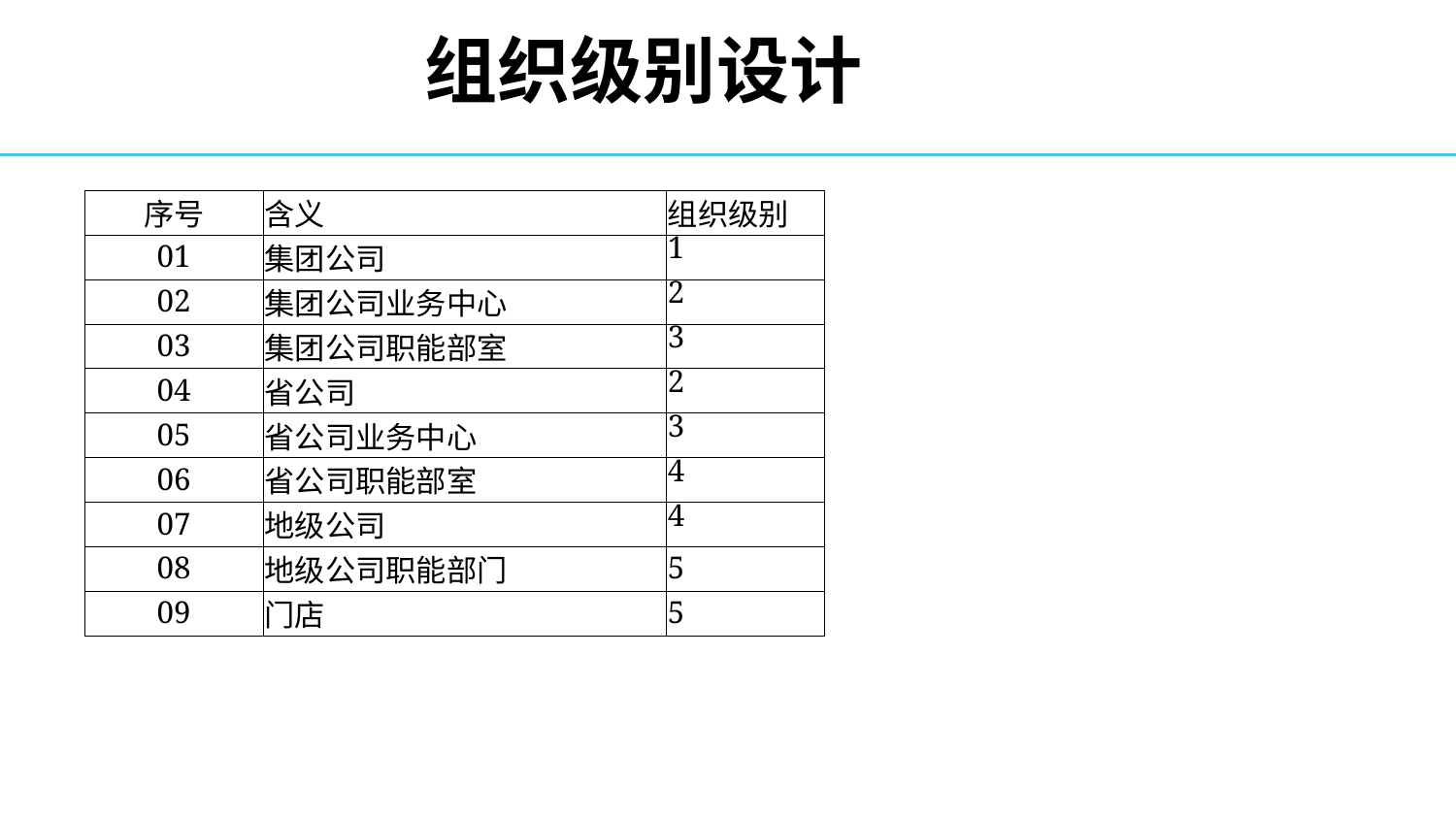

# 组织级别设计
| 序号 | 含义 | 组织级别 |
| --- | --- | --- |
| 01 | 集团公司 | 1 |
| 02 | 集团公司业务中心 | 2 |
| 03 | 集团公司职能部室 | 3 |
| 04 | 省公司 | 2 |
| 05 | 省公司业务中心 | 3 |
| 06 | 省公司职能部室 | 4 |
| 07 | 地级公司 | 4 |
| 08 | 地级公司职能部门 | 5 |
| 09 | 门店 | 5 |